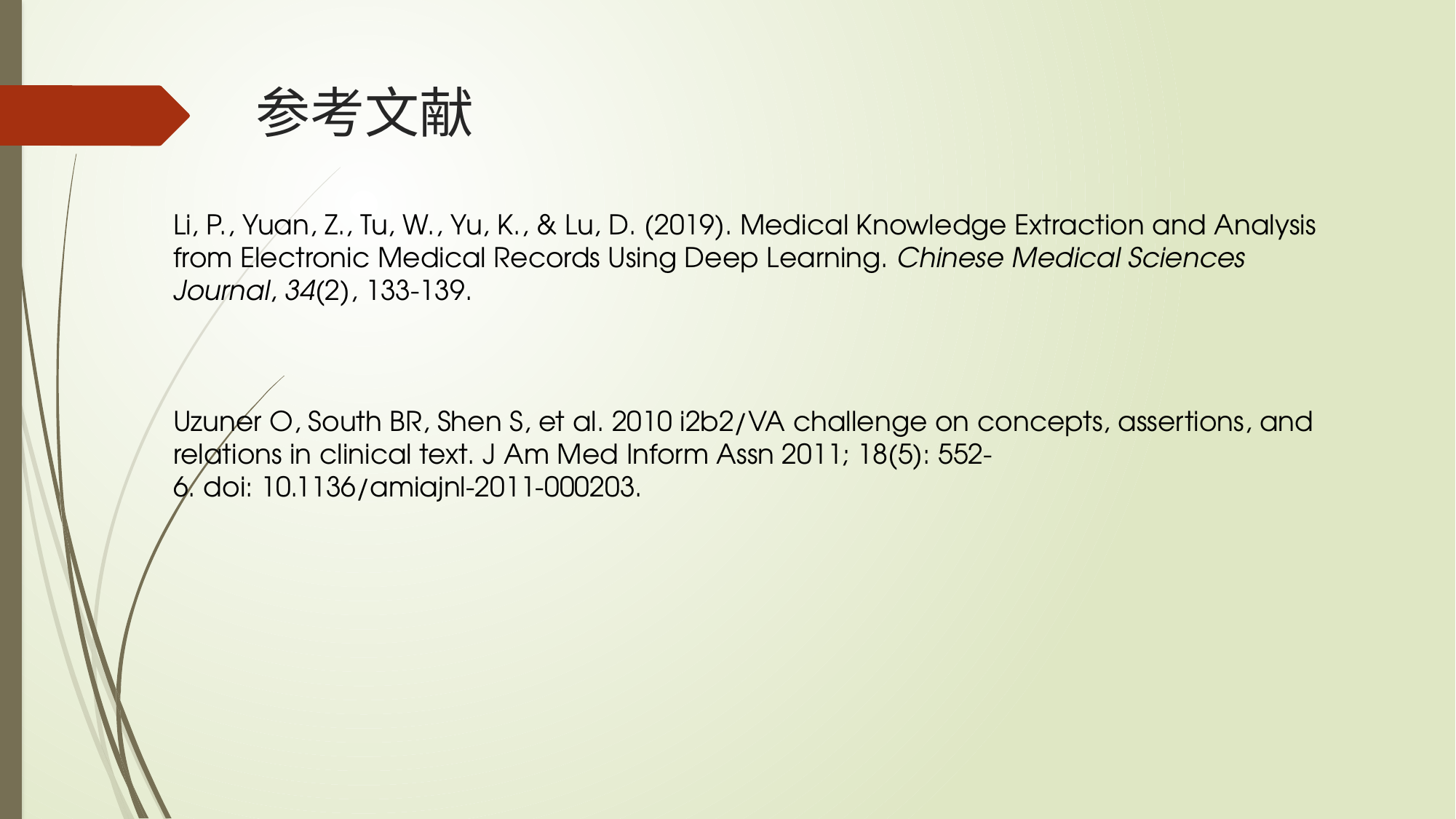

# 参考文献
Li, P., Yuan, Z., Tu, W., Yu, K., & Lu, D. (2019). Medical Knowledge Extraction and Analysis from Electronic Medical Records Using Deep Learning. Chinese Medical Sciences Journal, 34(2), 133-139.

Uzuner O, South BR, Shen S, et al. 2010 i2b2/VA challenge on concepts, assertions, and relations in clinical text. J Am Med Inform Assn 2011; 18(5): 552-
6. doi: 10.1136/amiajnl-2011-000203.